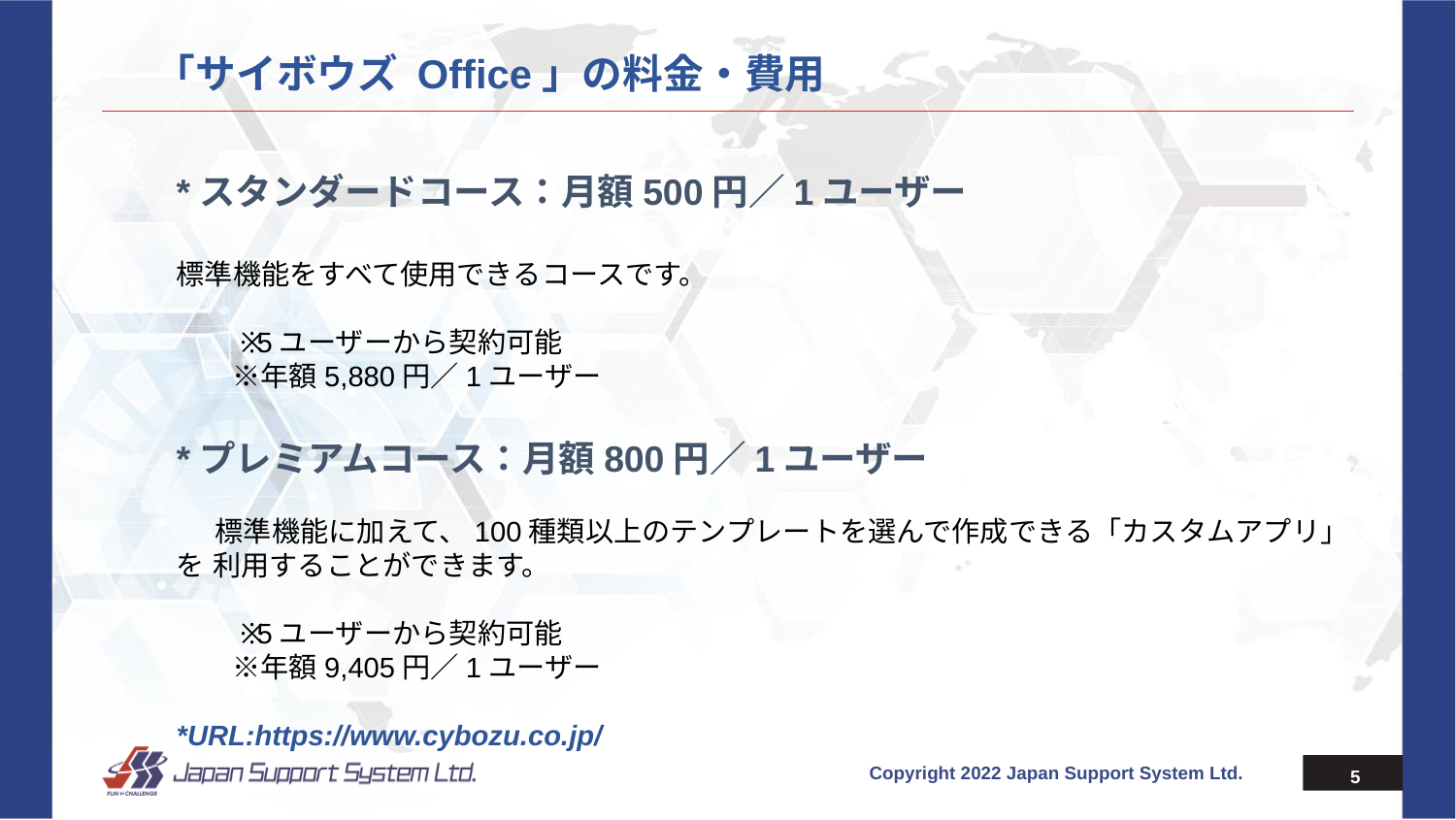

# 「サイボウズ Office」の料金・費用
*スタンダードコース：月額500円／1ユーザー

標準機能をすべて使用できるコースです。

        ※5ユーザーから契約可能
       ※年額5,880円／1ユーザー

*プレミアムコース：月額800円／1ユーザー

    標準機能に加えて、100種類以上のテンプレートを選んで作成できる「カスタムアプリ」を 利用することができます。

        ※5ユーザーから契約可能
       ※年額9,405円／1ユーザー

*URL:https://www.cybozu.co.jp/
5